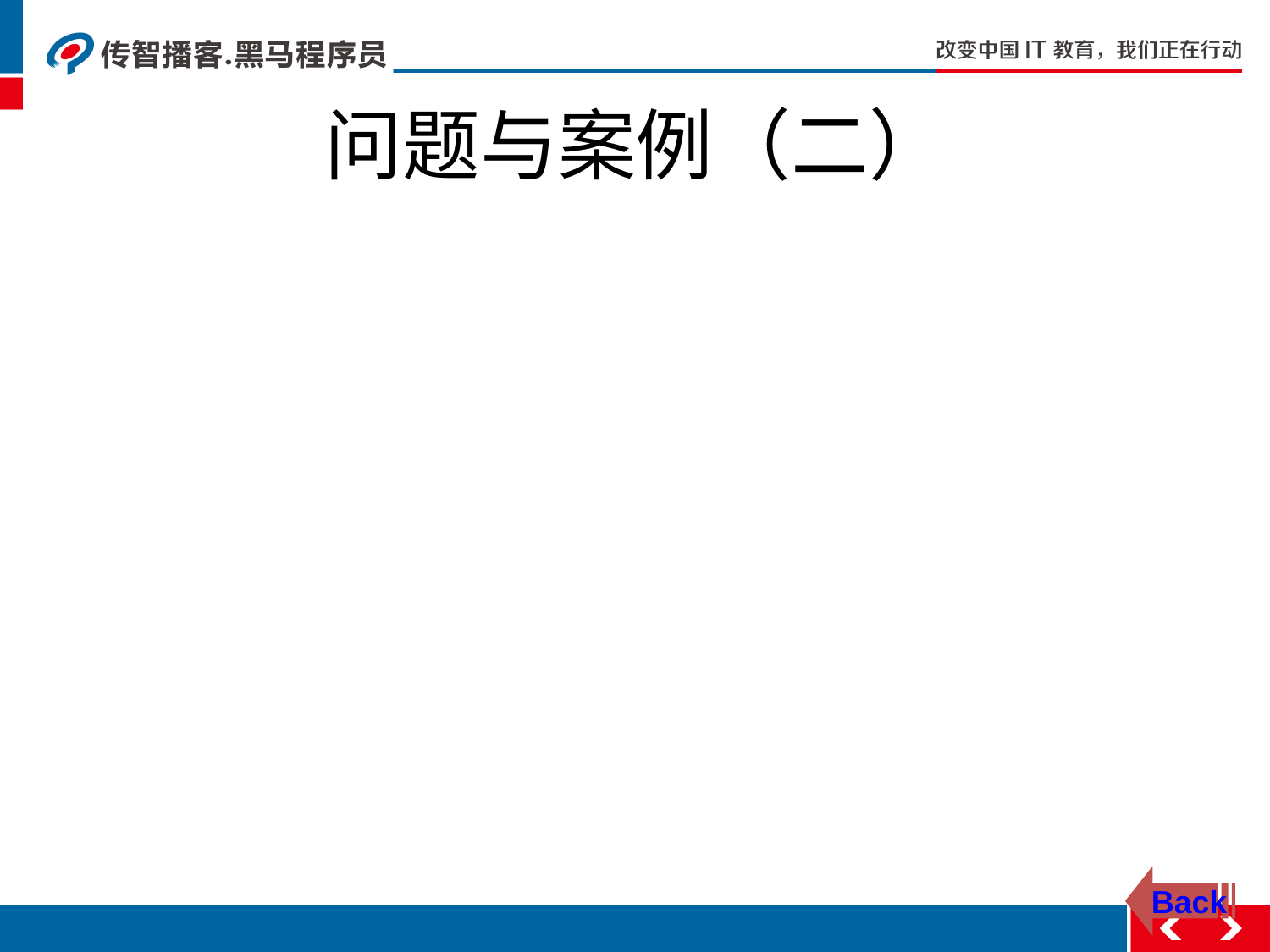

# 问题与案例（二）
相似的应用系统，每次都重复开发，难以复用
一个软件被用于多个项目，发现其中存在一个BUG，所有这些项目都要进行修复
人员分布在两地开发，版本如何同步
甲乙两人为不同目的修改了同一份文件，乙的提交在甲提交之后，导致甲修改的内容丢失了
Back